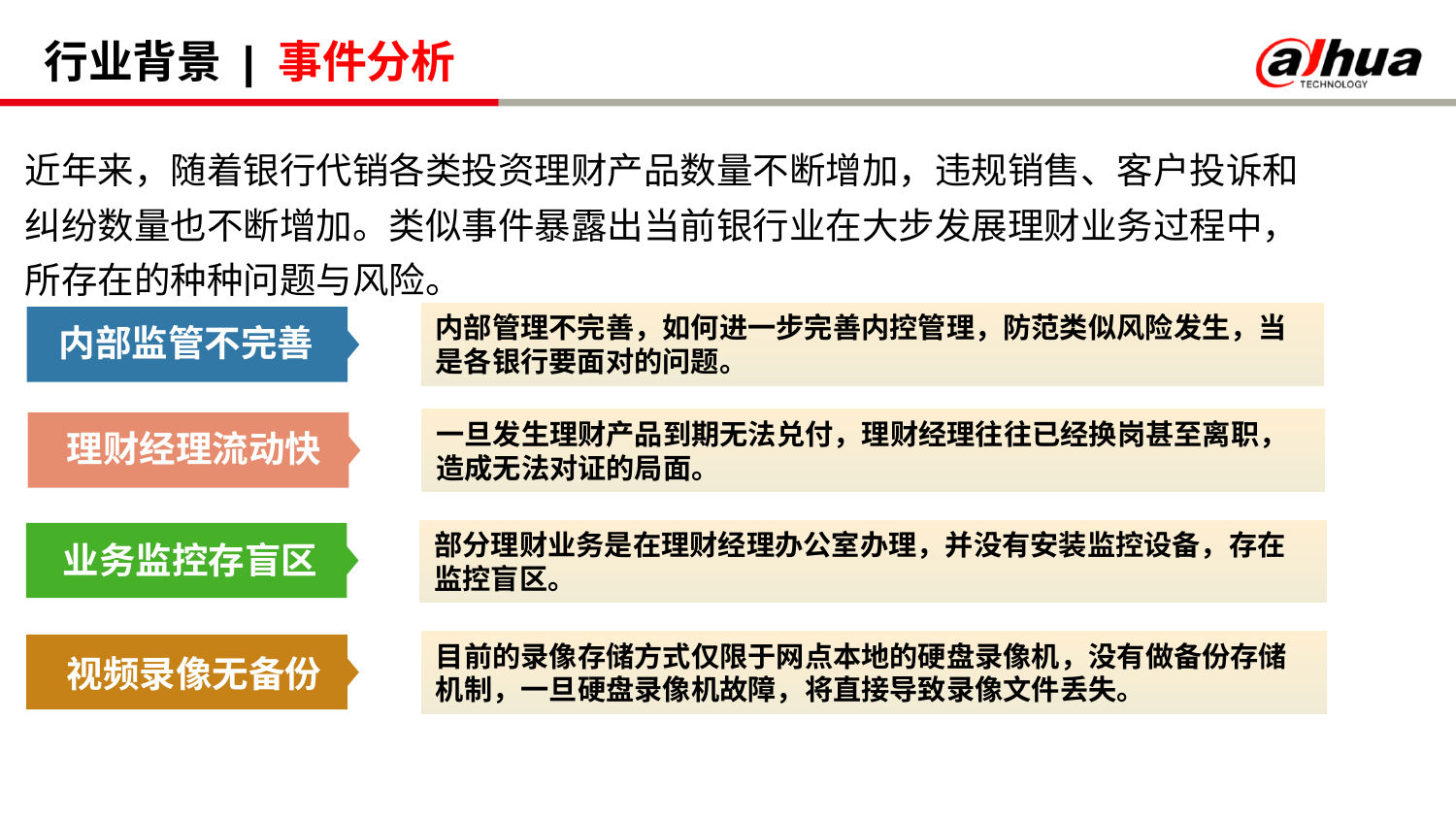

# 行业背景 | 事件分析
近年来，随着银行代销各类投资理财产品数量不断增加，违规销售、客户投诉和纠纷数量也不断增加。类似事件暴露出当前银行业在大步发展理财业务过程中，所存在的种种问题与风险。
内部管理不完善，如何进一步完善内控管理，防范类似风险发生，当是各银行要面对的问题。

内部监管不完善
一旦发生理财产品到期无法兑付，理财经理往往已经换岗甚至离职，造成无法对证的局面。

理财经理流动快
部分理财业务是在理财经理办公室办理，并没有安装监控设备，存在监控盲区。

业务监控存盲区
目前的录像存储方式仅限于网点本地的硬盘录像机，没有做备份存储机制，一旦硬盘录像机故障，将直接导致录像文件丢失。

视频录像无备份